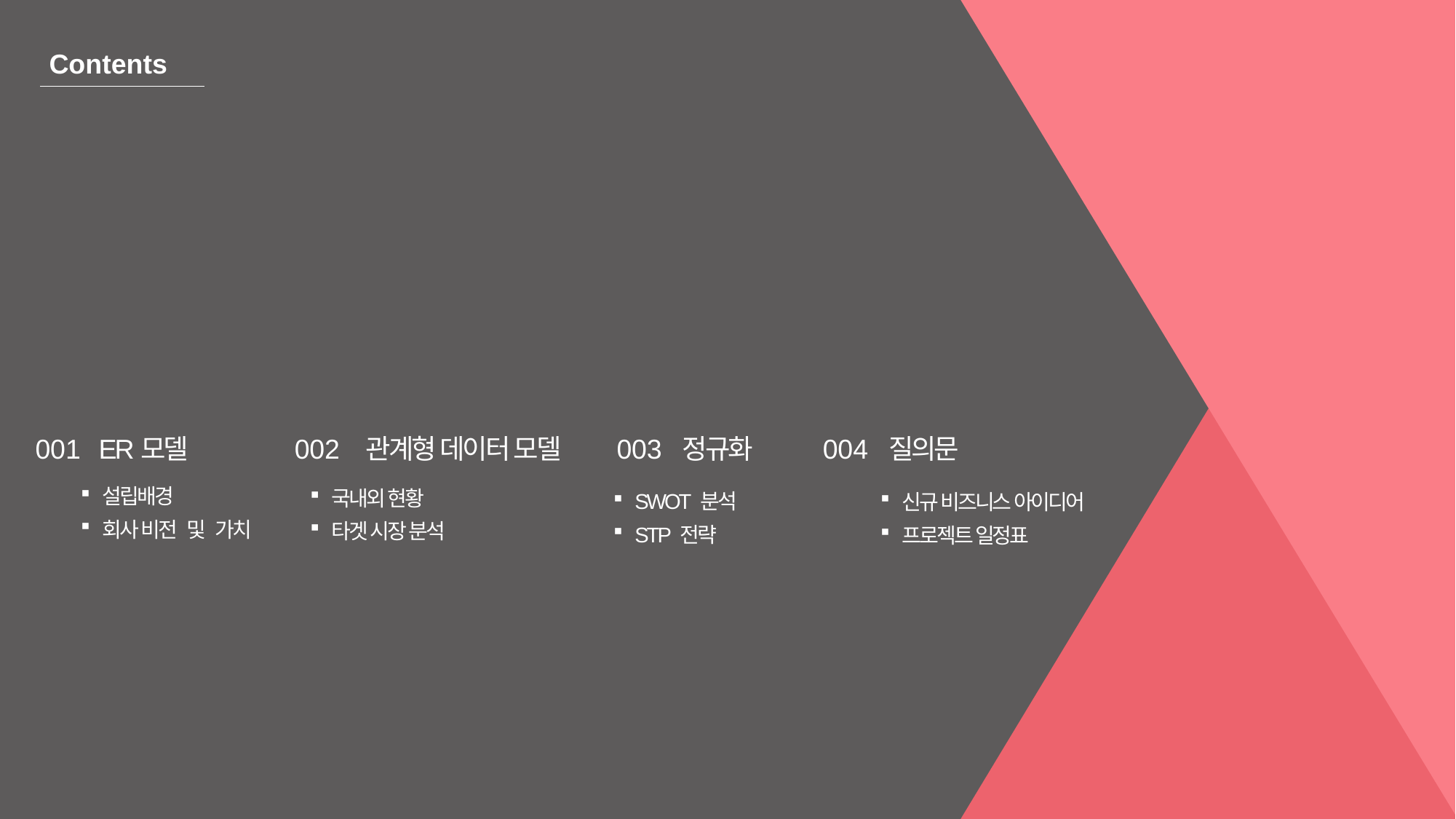

Contents
001
ER모델
002
관계형 데이터 모델
003
정규화
004
질의문
설립배경
회사 비전   및   가치
국내외 현황
타겟 시장 분석
SWOT 분석
STP 전략
신규 비즈니스 아이디어
프로젝트 일정표